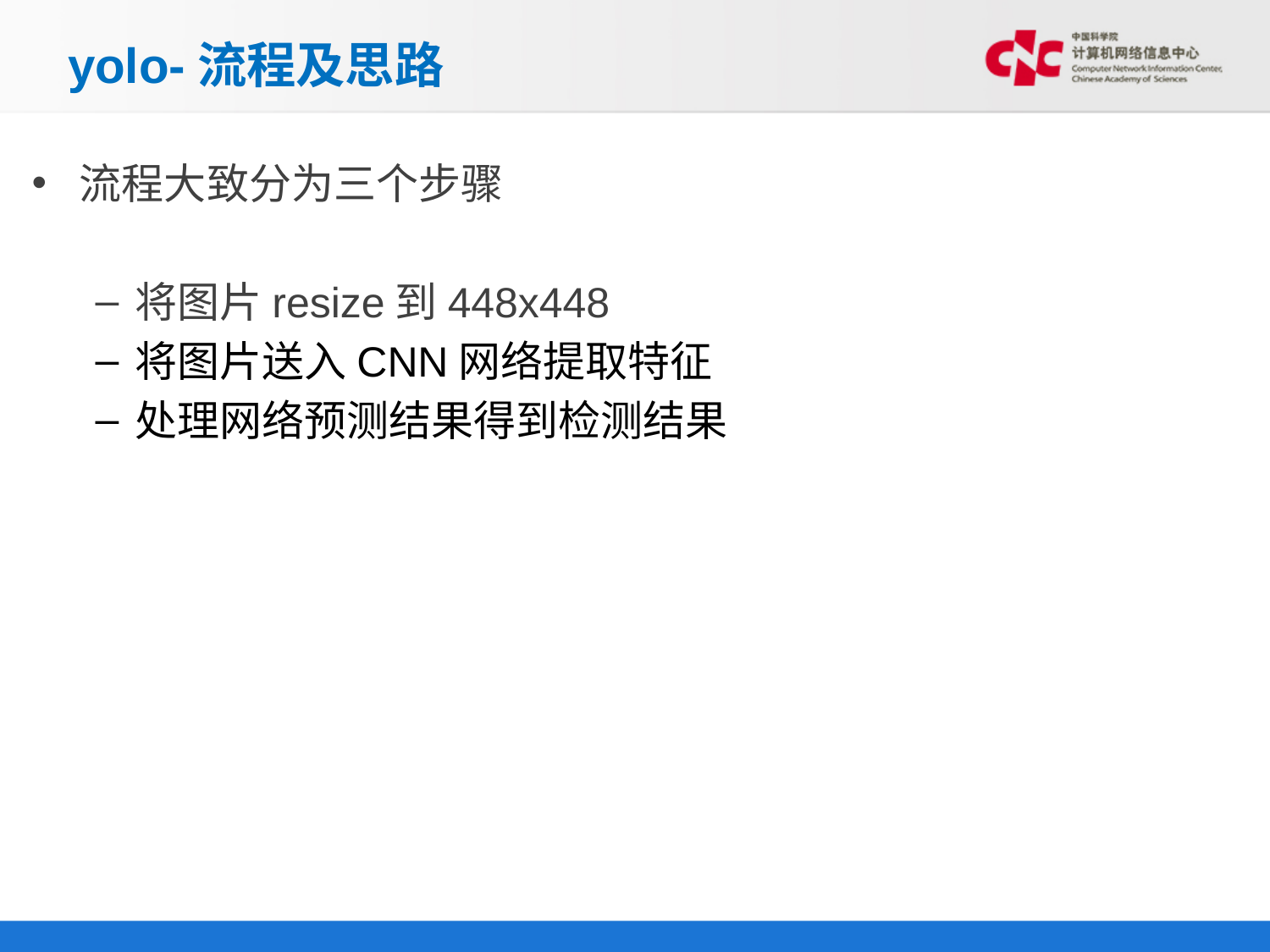

# yolo-流程及思路
流程大致分为三个步骤

将图片resize到448x448
将图片送入CNN网络提取特征
处理网络预测结果得到检测结果